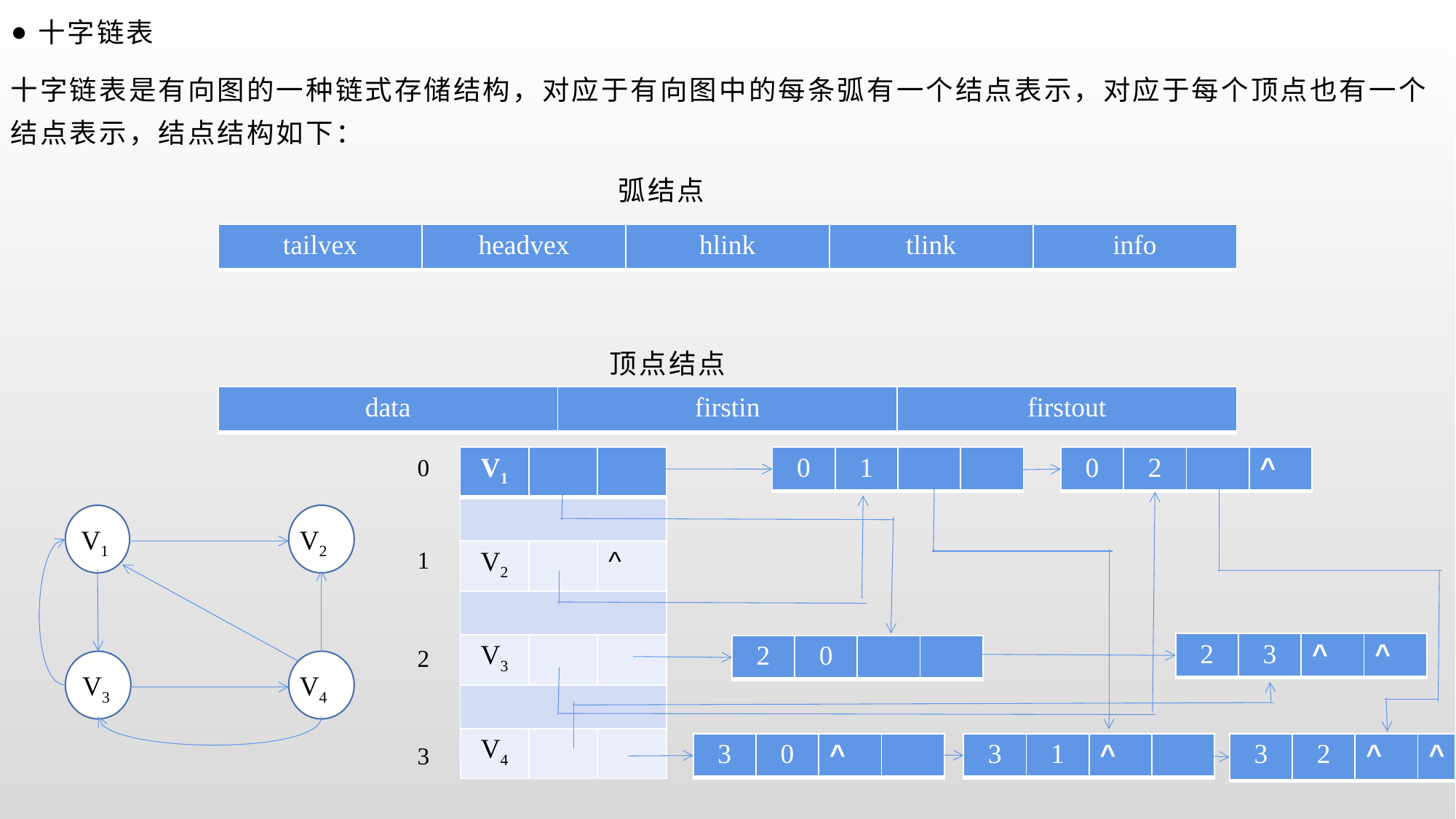

十字链表
十字链表是有向图的一种链式存储结构，对应于有向图中的每条弧有一个结点表示，对应于每个顶点也有一个结点表示，结点结构如下：
                                                                       弧结点

                                                                      顶点结点
| tailvex | headvex | hlink | tlink | info |
| --- | --- | --- | --- | --- |
| data | firstin | firstout |
| --- | --- | --- |
0
| V1 |  |  |
| --- | --- | --- |
|  |  |  |
| V2 |  | ^ |
|  |  |  |
| V3 |  |  |
|  |  |  |
| V4 |  |  |
| 0 | 1 |  |  |
| --- | --- | --- | --- |
| 0 | 2 |  | ^ |
| --- | --- | --- | --- |

V2
V1
1
| 2 | 3 | ^ | ^ |
| --- | --- | --- | --- |
| 2 | 0 |  |  |
| --- | --- | --- | --- |
2

V3
V4
| 3 | 0 | ^ |  |
| --- | --- | --- | --- |
| 3 | 1 | ^ |  |
| --- | --- | --- | --- |
| 3 | 2 | ^ | ^ |
| --- | --- | --- | --- |
3